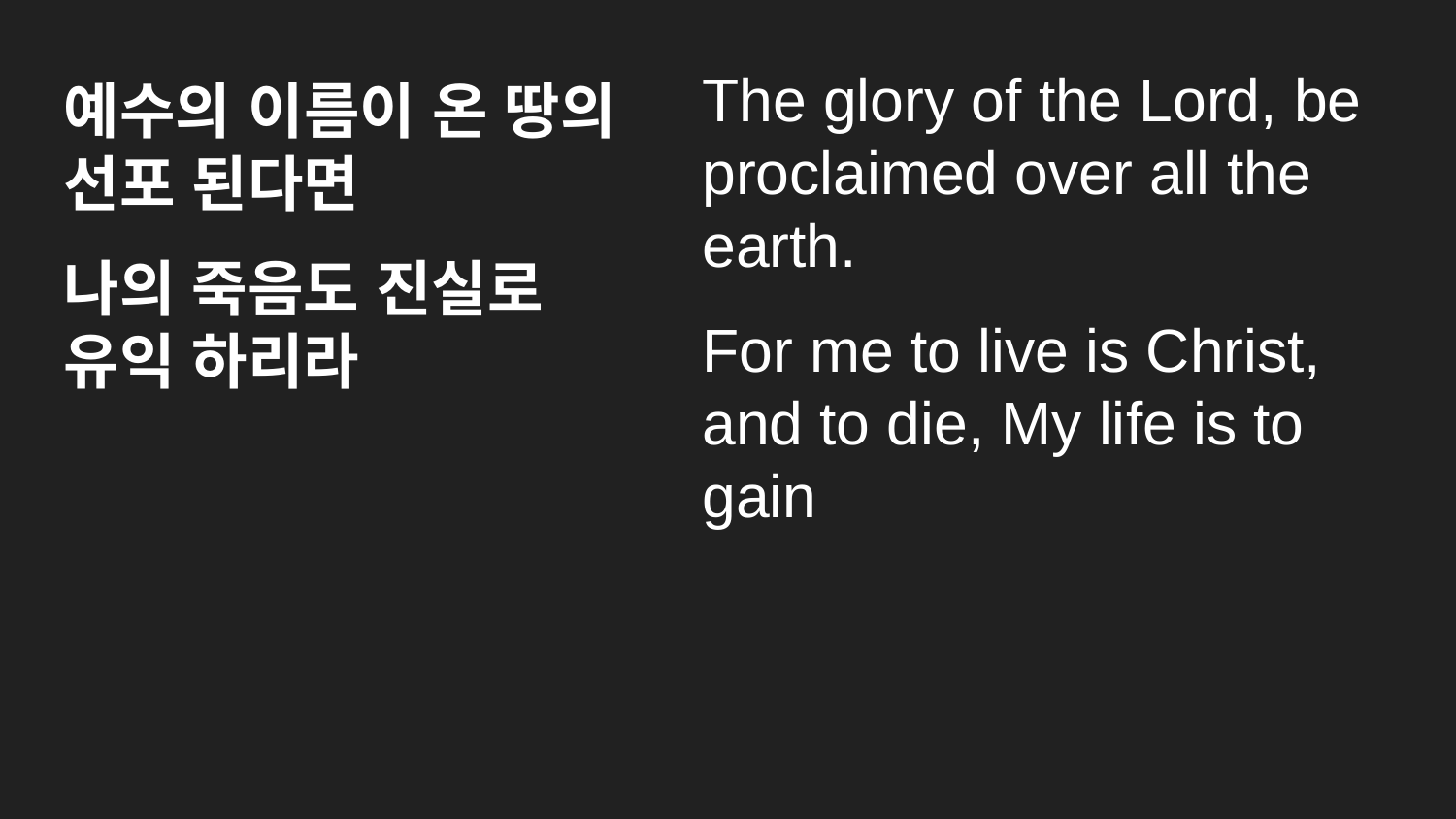

The glory of the Lord, be proclaimed over all the earth.
For me to live is Christ, and to die, My life is to gain

예수의 이름이 온 땅의 선포 된다면
나의 죽음도 진실로 유익 하리라